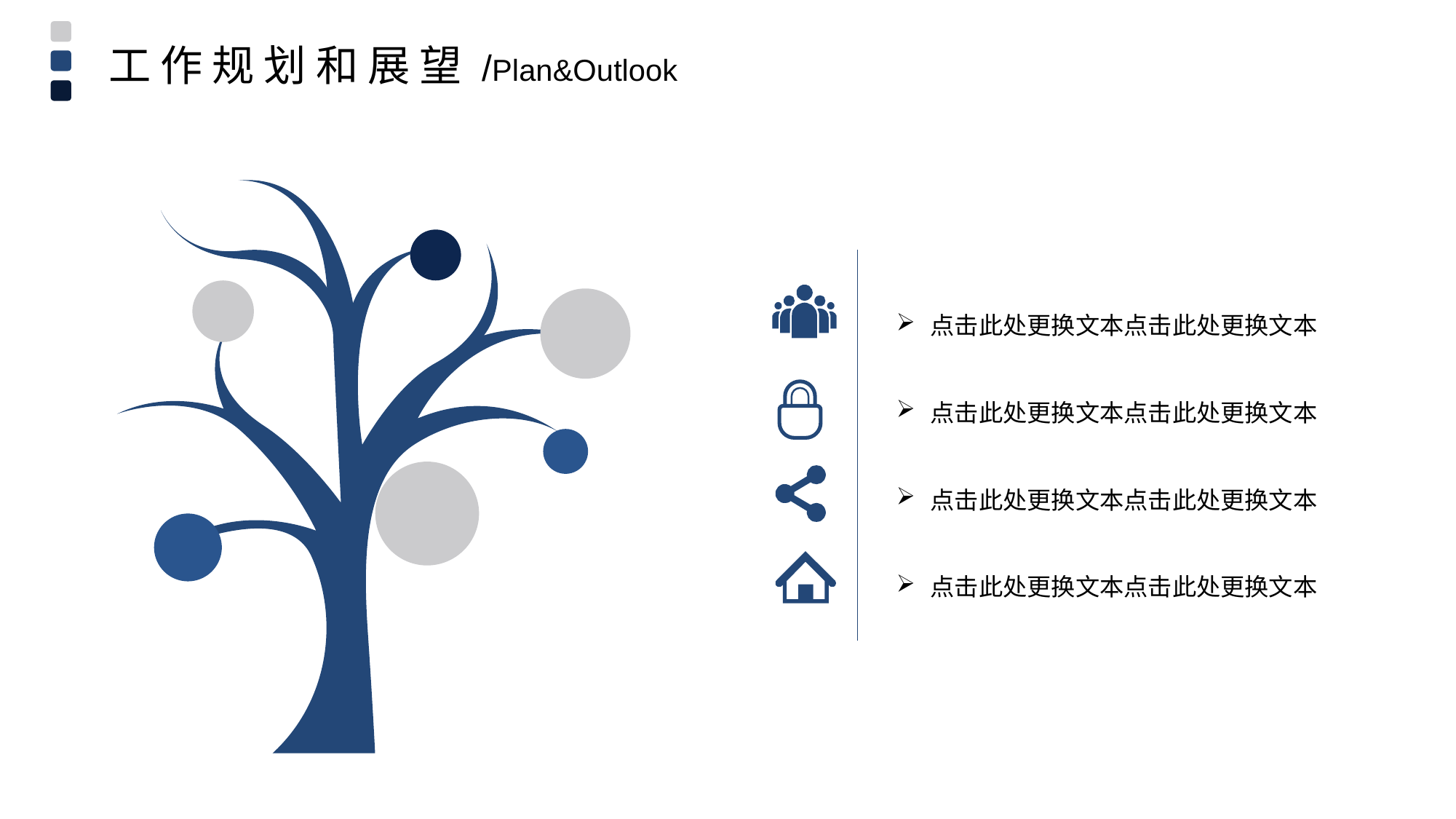

工 作 规 划 和 展 望 /Plan&Outlook

点击此处更换文本点击此处更换文本

点击此处更换文本点击此处更换文本

点击此处更换文本点击此处更换文本

点击此处更换文本点击此处更换文本